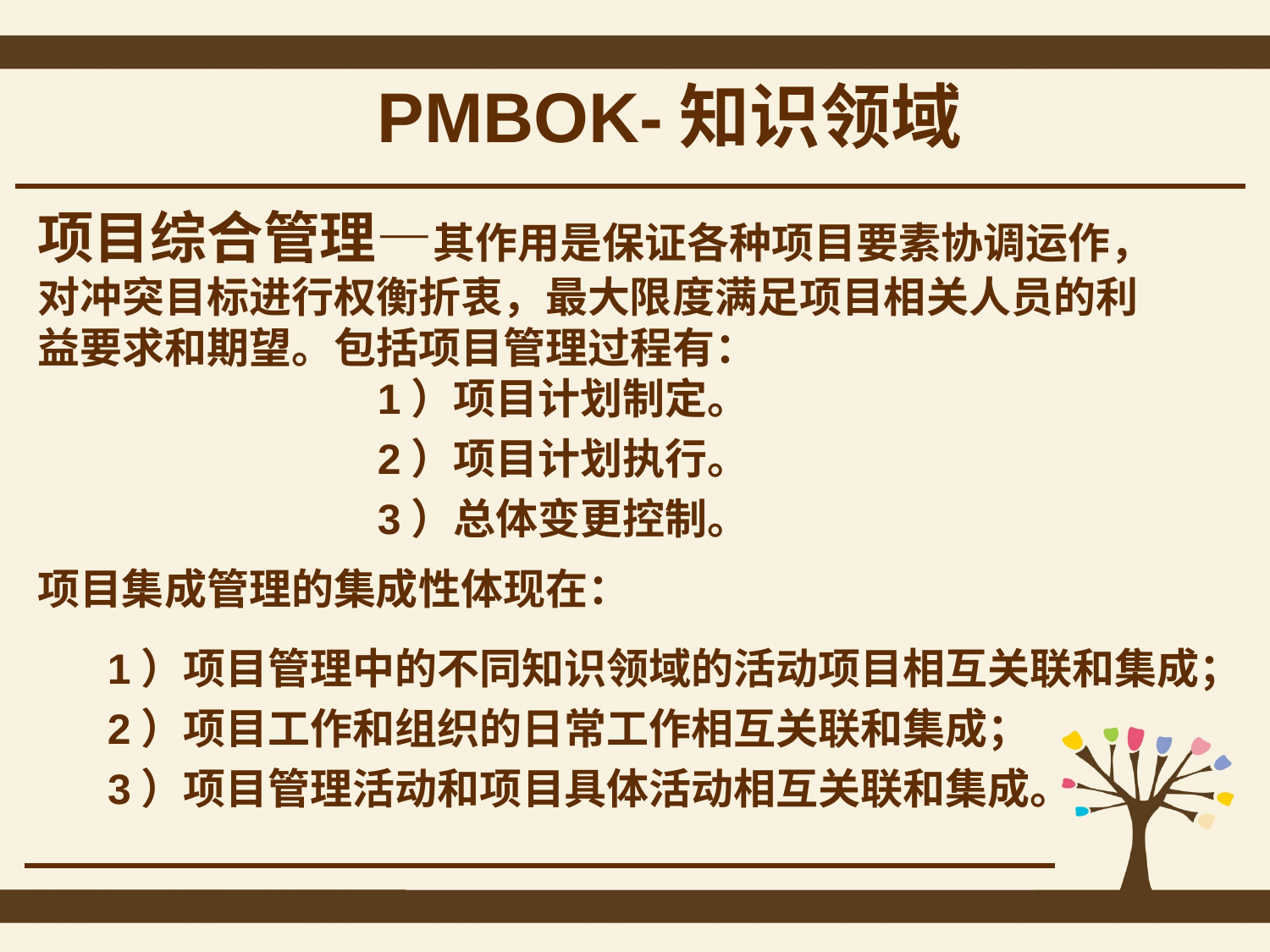

PMBOK-知识领域
项目综合管理—其作用是保证各种项目要素协调运作，对冲突目标进行权衡折衷，最大限度满足项目相关人员的利益要求和期望。包括项目管理过程有：
1）项目计划制定。
2）项目计划执行。
3）总体变更控制。
项目集成管理的集成性体现在：
1）项目管理中的不同知识领域的活动项目相互关联和集成；
2）项目工作和组织的日常工作相互关联和集成；
3）项目管理活动和项目具体活动相互关联和集成。